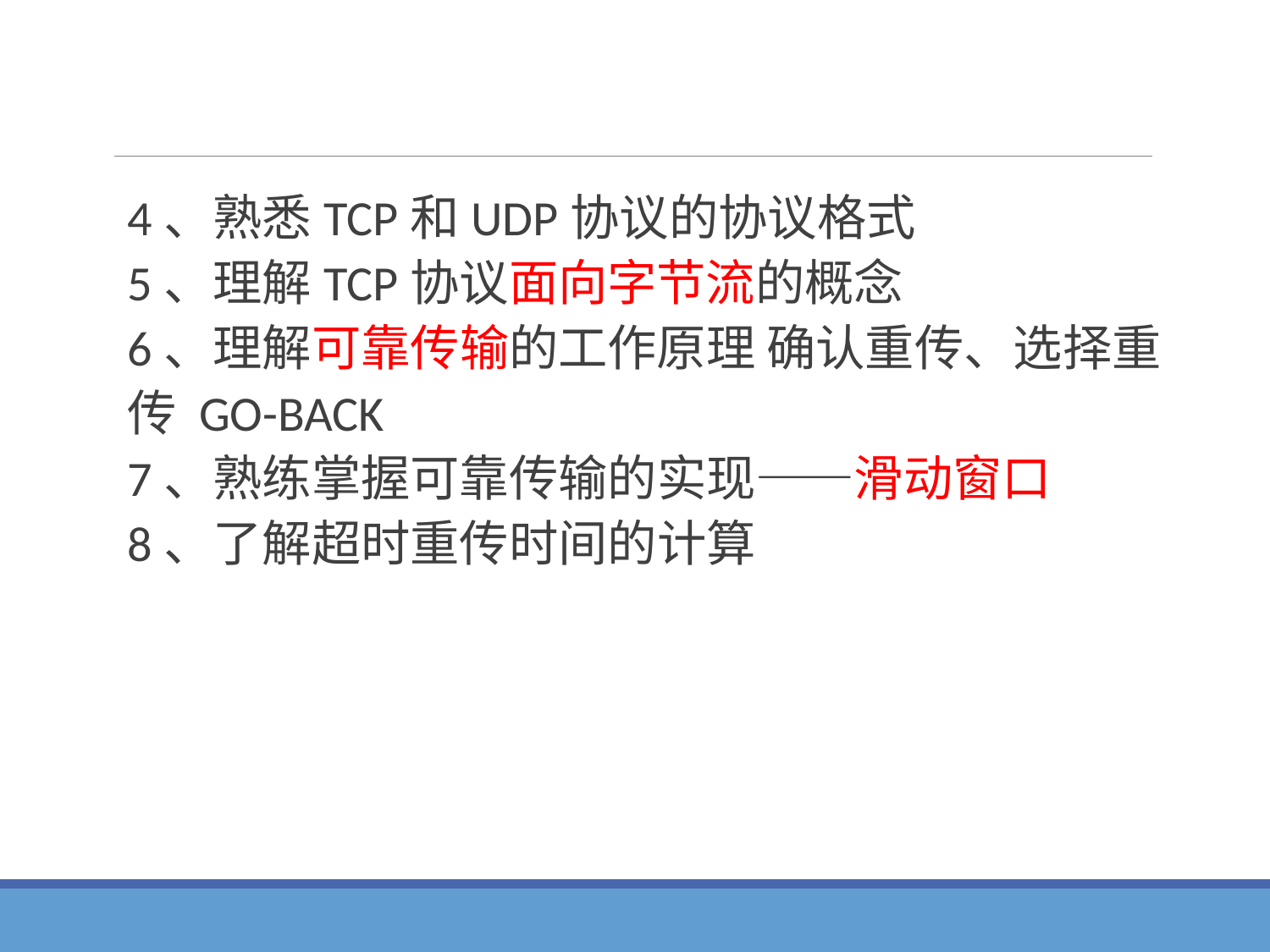

#
4、熟悉TCP和UDP协议的协议格式
5、理解TCP协议面向字节流的概念
6、理解可靠传输的工作原理 确认重传、选择重传 GO-BACK
7、熟练掌握可靠传输的实现——滑动窗口
8、了解超时重传时间的计算